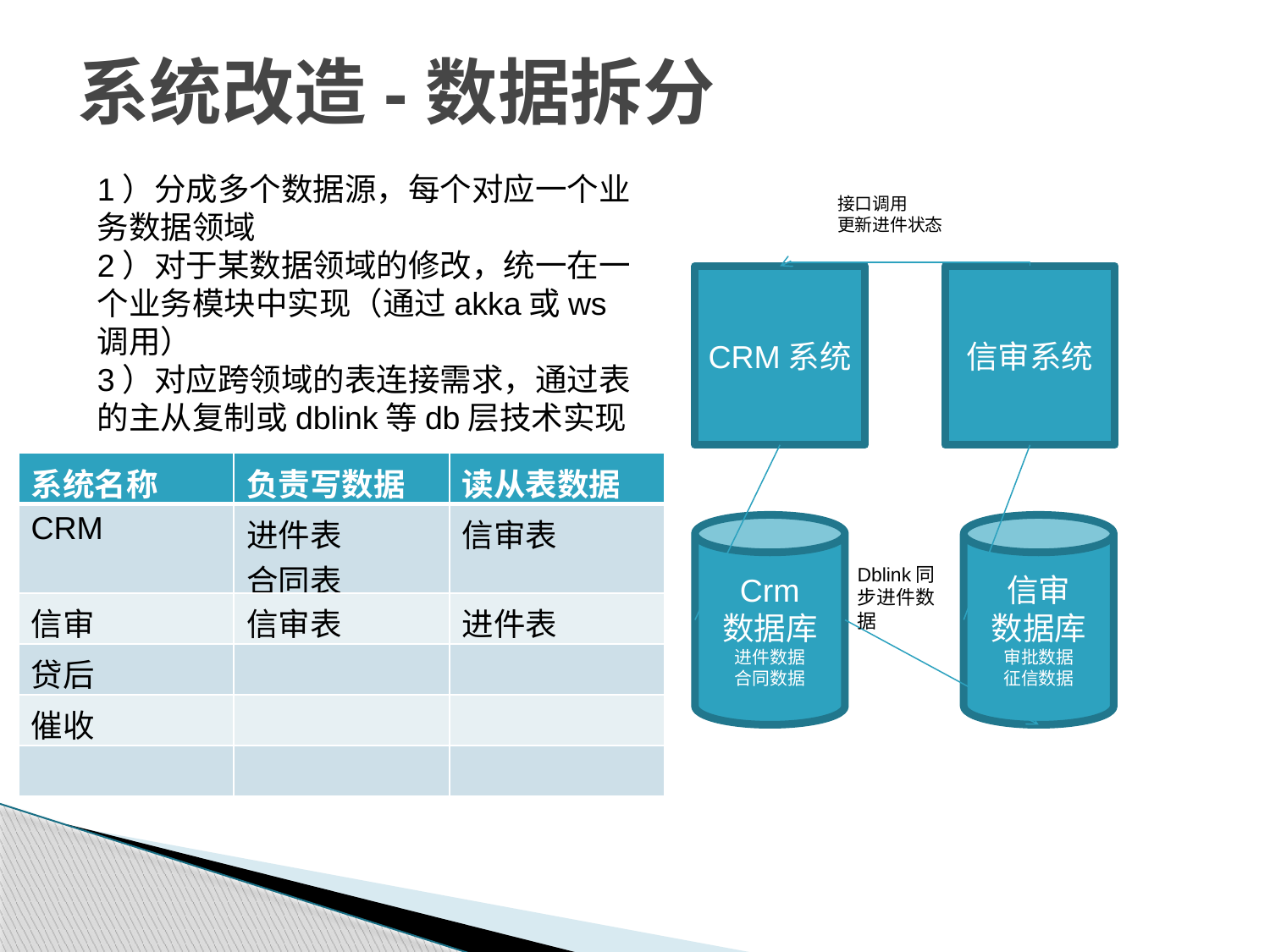

# 系统改造-数据拆分
1）分成多个数据源，每个对应一个业务数据领域
2）对于某数据领域的修改，统一在一个业务模块中实现（通过akka或ws调用）
3）对应跨领域的表连接需求，通过表的主从复制或dblink等db层技术实现
接口调用
更新进件状态
CRM系统
信审系统
| 系统名称 | 负责写数据 | 读从表数据 |
| --- | --- | --- |
| CRM | 进件表 合同表 | 信审表 |
| 信审 | 信审表 | 进件表 |
| 贷后 |  |  |
| 催收 |  |  |
|  |  |  |
Crm
数据库
进件数据
合同数据
信审
数据库
审批数据
征信数据
Dblink同步进件数据